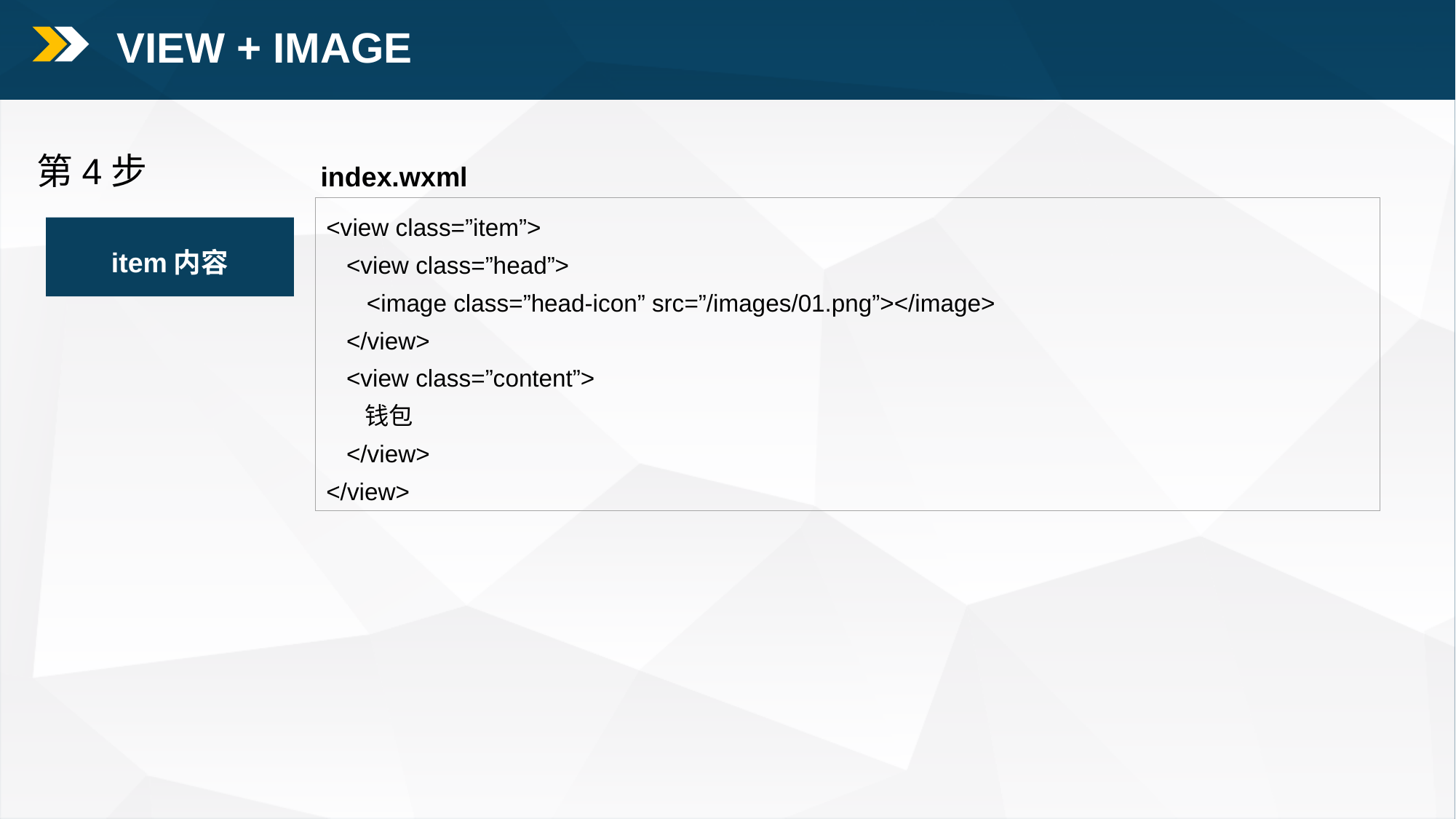

VIEW + IMAGE

第4步
index.wxml
<view class=”item”>
   <view class=”head”>
      <image class=”head-icon” src=”/images/01.png”></image>
   </view>
   <view class=”content”>
      钱包
   </view>
</view>

item内容